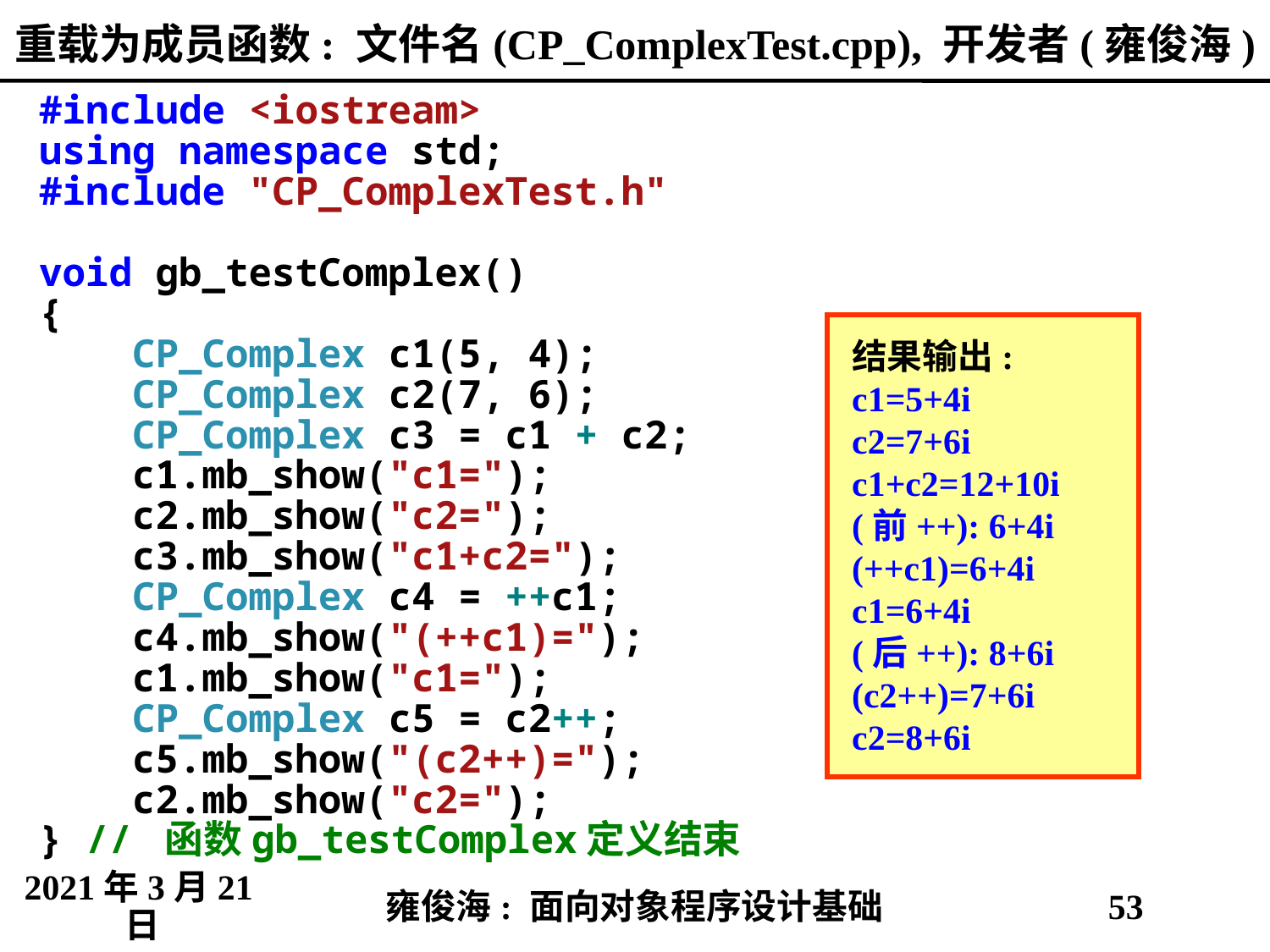

# 重载为成员函数: 文件名(CP_ComplexTest.cpp), 开发者(雍俊海)

#include <iostream>
using namespace std;
#include "CP_ComplexTest.h"

void gb_testComplex()
{
    CP_Complex c1(5, 4);
    CP_Complex c2(7, 6);
    CP_Complex c3 = c1 + c2;
    c1.mb_show("c1=");
    c2.mb_show("c2=");
    c3.mb_show("c1+c2=");
    CP_Complex c4 = ++c1;
    c4.mb_show("(++c1)=");
    c1.mb_show("c1=");
    CP_Complex c5 = c2++;
    c5.mb_show("(c2++)=");
    c2.mb_show("c2=");
} // 函数gb_testComplex定义结束
结果输出:
c1=5+4i
c2=7+6i
c1+c2=12+10i
(前++): 6+4i
(++c1)=6+4i
c1=6+4i
(后++): 8+6i
(c2++)=7+6i
c2=8+6i
2021年3月21日
雍俊海: 面向对象程序设计基础
53